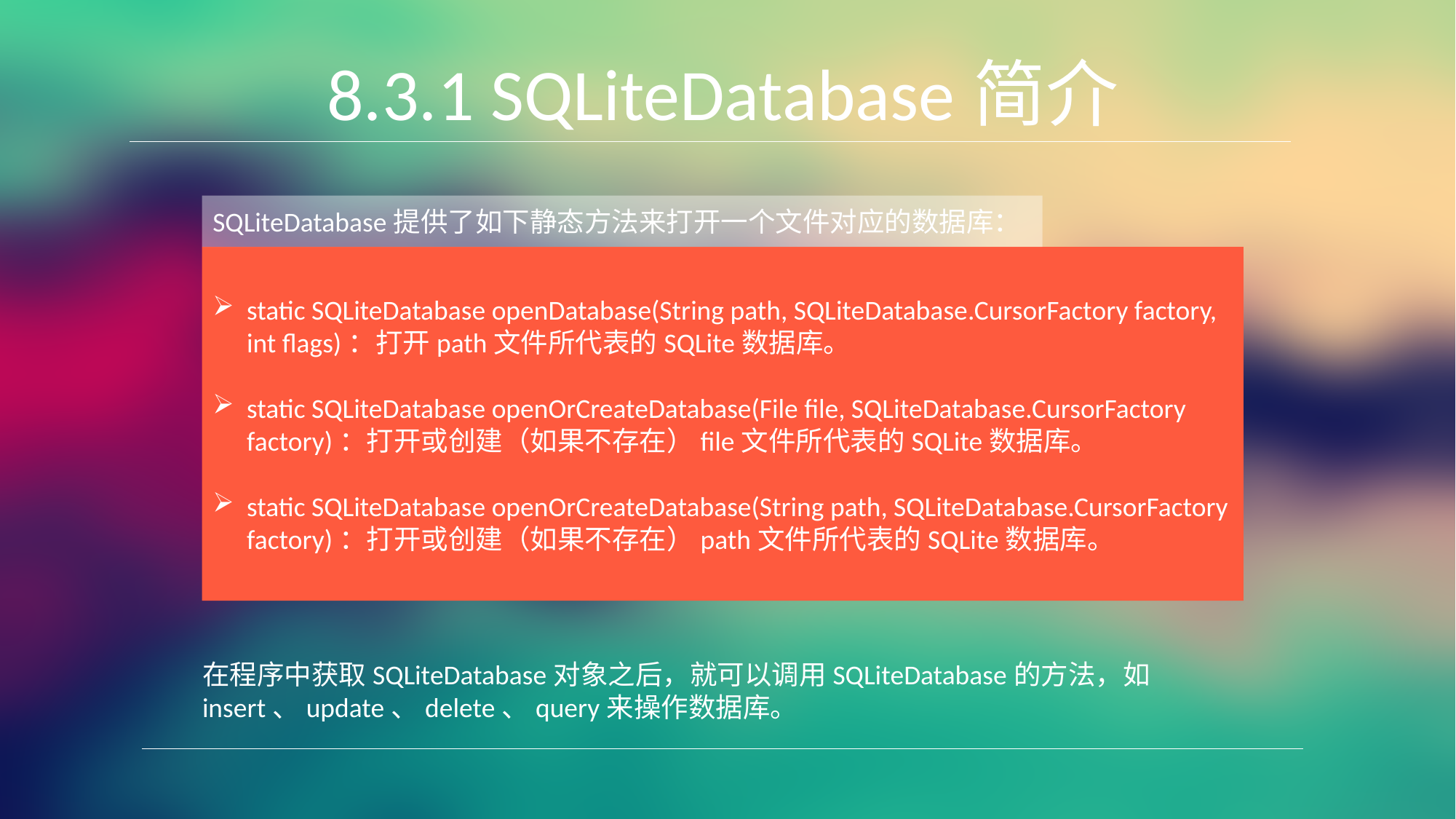

8.3.1 SQLiteDatabase简介
SQLiteDatabase提供了如下静态方法来打开一个文件对应的数据库：
static SQLiteDatabase openDatabase(String path, SQLiteDatabase.CursorFactory factory, int flags)：打开path文件所代表的SQLite数据库。

static SQLiteDatabase openOrCreateDatabase(File file, SQLiteDatabase.CursorFactory factory)：打开或创建（如果不存在）file文件所代表的SQLite数据库。

static SQLiteDatabase openOrCreateDatabase(String path, SQLiteDatabase.CursorFactory factory)：打开或创建（如果不存在）path文件所代表的SQLite数据库。
在程序中获取SQLiteDatabase对象之后，就可以调用SQLiteDatabase的方法，如insert、update、delete、query来操作数据库。